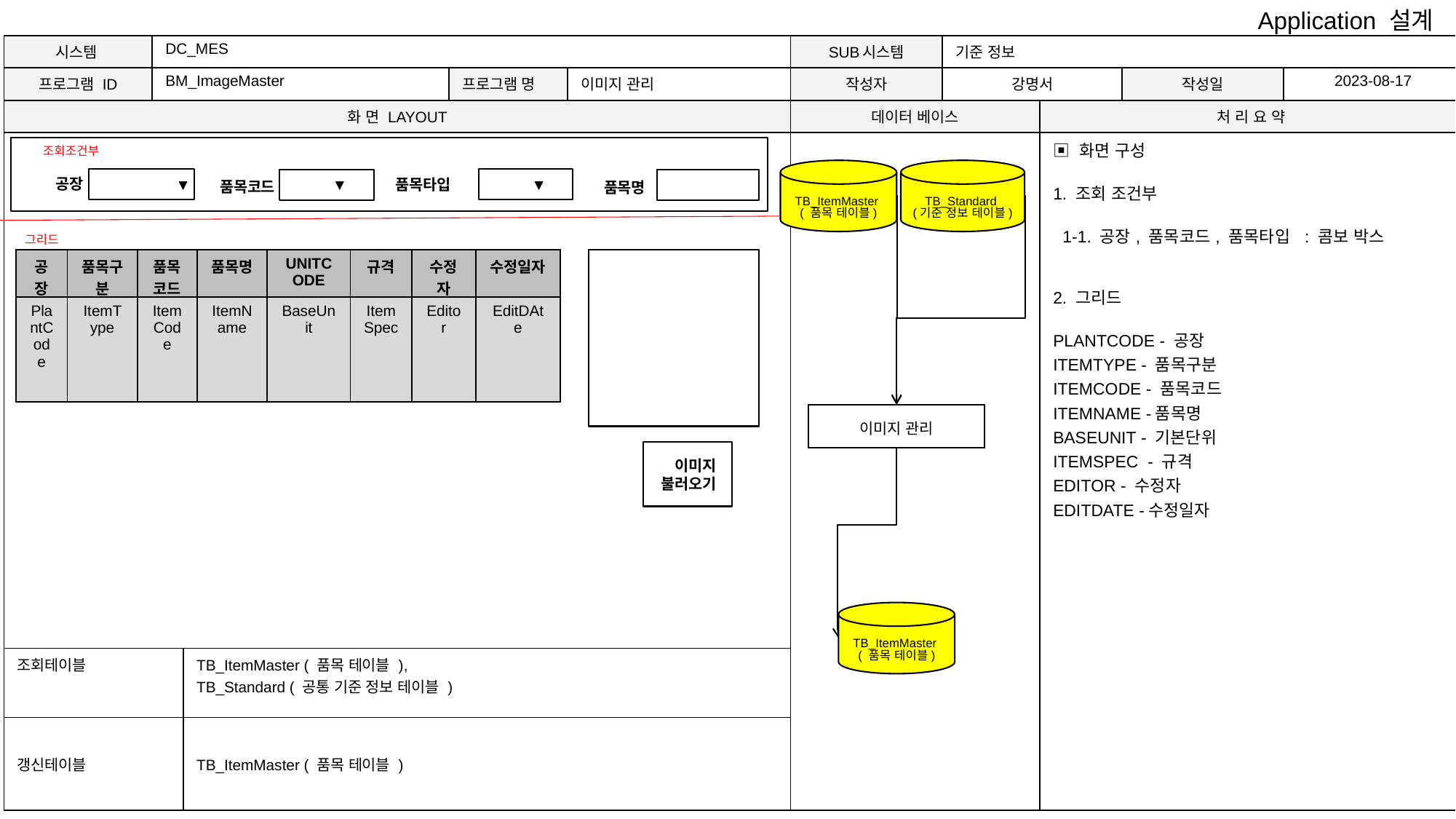

Application 설계
| 시스템 | DC\_MES |  |  |  | SUB시스템 | 기준 정보 |  |  |  |
| --- | --- | --- | --- | --- | --- | --- | --- | --- | --- |
| 프로그램 ID | BM\_ImageMaster |  | 프로그램 명 | 이미지 관리 | 작성자 | 강명서 |  | 작성일 | 2023-08-17 |
| 화 면 LAYOUT |  |  |  |  | 데이터 베이스 |  | 처 리 요 약 |  |  |
|  |  |  |  |  |  |  | ▣ 화면 구성 1. 조회 조건부 1-1. 공장, 품목코드, 품목타입 : 콤보 박스 2. 그리드 PLANTCODE - 공장 ITEMTYPE - 품목구분 ITEMCODE - 품목코드 ITEMNAME -품목명 BASEUNIT - 기본단위 ITEMSPEC - 규격 EDITOR - 수정자 EDITDATE -수정일자 |  |  |
| 조회테이블 |  | TB\_ItemMaster ( 품목 테이블 ), TB\_Standard ( 공통 기준 정보 테이블 ) |  |  |  |  |  |  |  |
| 갱신테이블 |  | TB\_ItemMaster ( 품목 테이블 ) |  |  |  |  |  |  |  |

조회조건부

TB_ItemMaster
( 품목 테이블)

TB_Standard
(기준 정보 테이블)
공장

          ▼
▼

          ▼
품목타입
품목코드
품목명
그리드
| 공장 | 품목구분 | 품목코드 | 품목명 | UNITCODE | 규격 | 수정자 | 수정일자 |
| --- | --- | --- | --- | --- | --- | --- | --- |
| PlantCode | ItemType | ItemCode | ItemName | BaseUnit | ItemSpec | Editor | EditDAte |

이미지 관리

이미지 불러오기

TB_ItemMaster
( 품목 테이블)